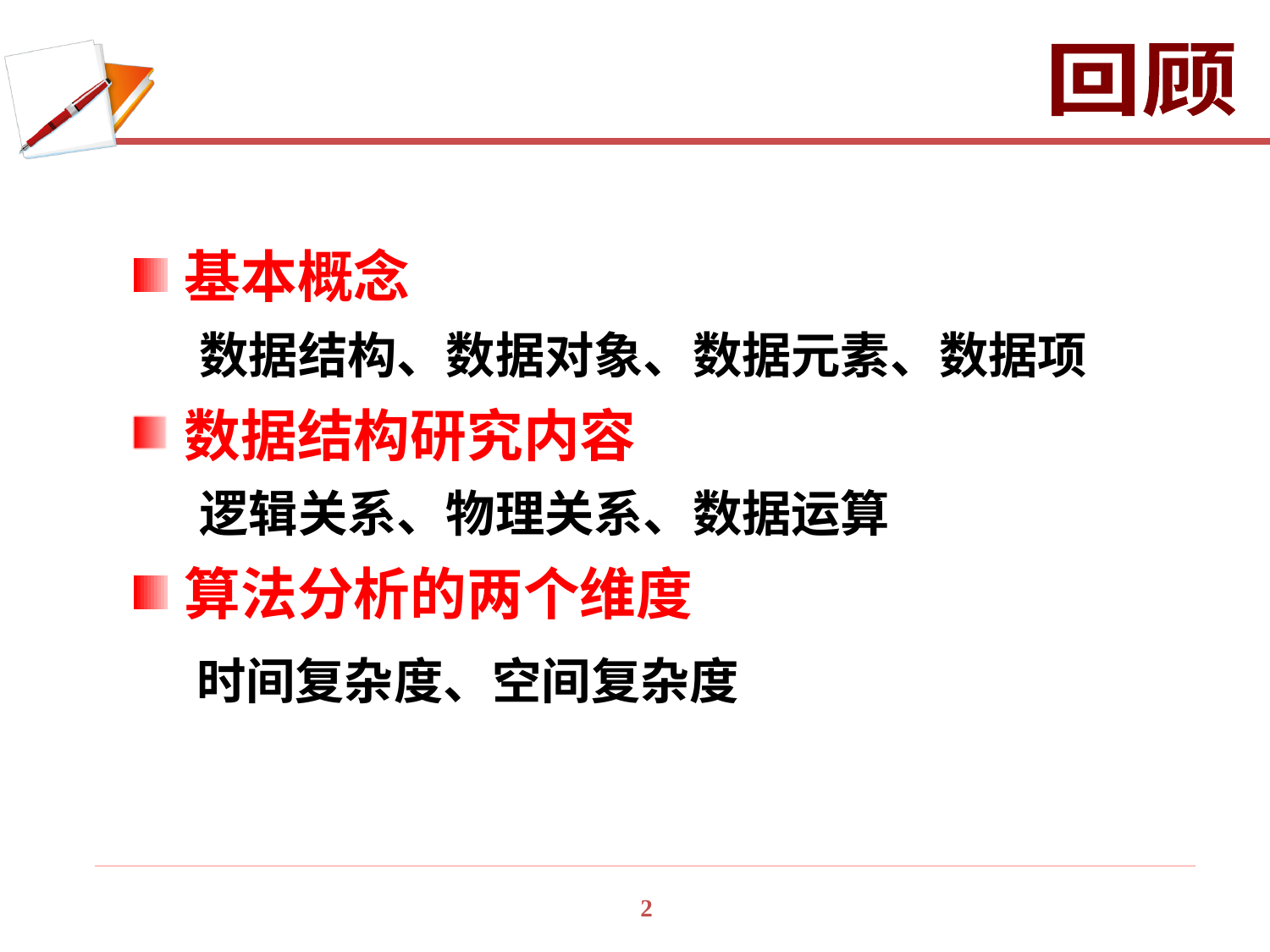

回顾
基本概念
     数据结构、数据对象、数据元素、数据项
数据结构研究内容
     逻辑关系、物理关系、数据运算
算法分析的两个维度
    时间复杂度、空间复杂度